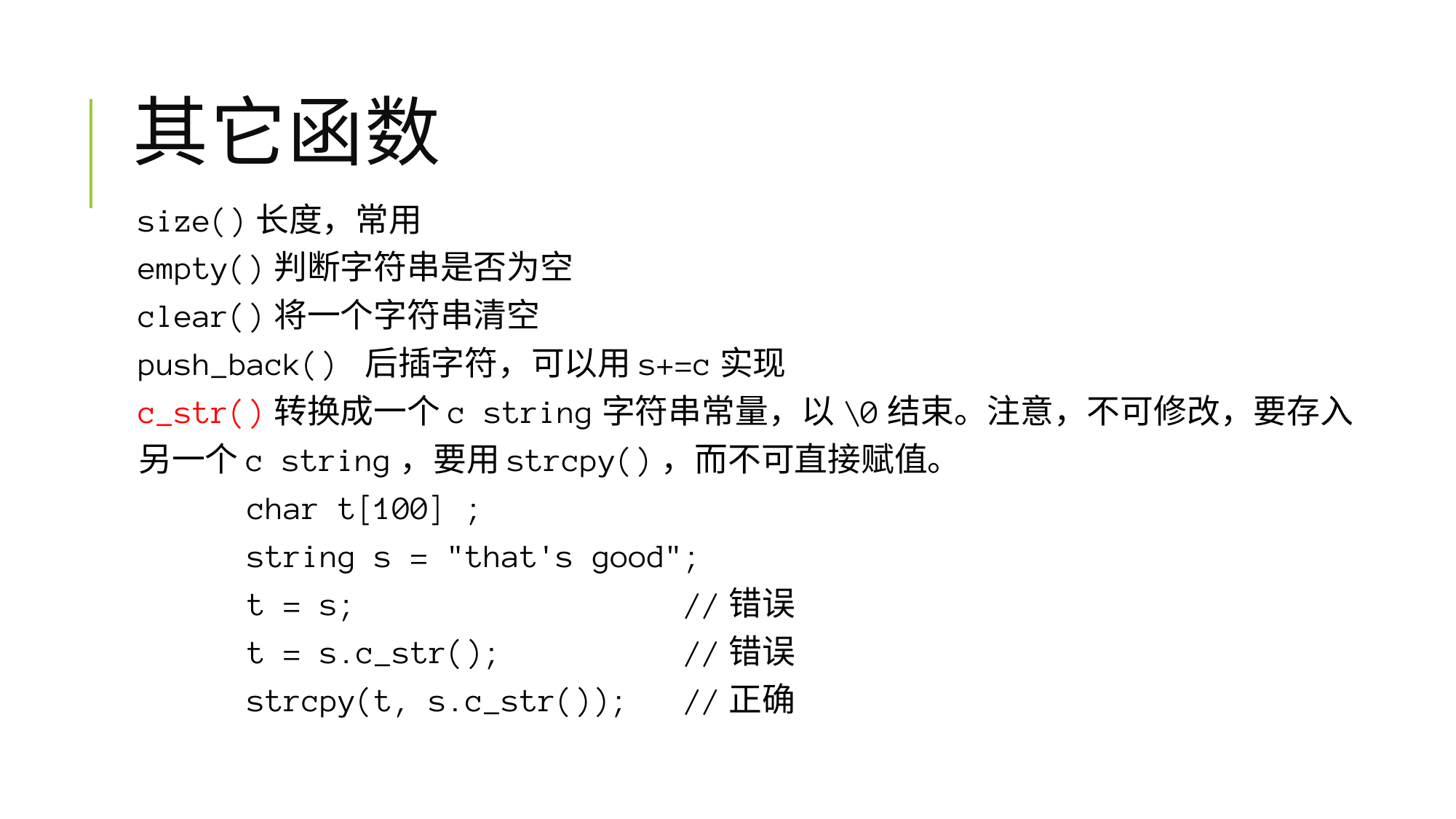

# 其它函数
size()长度，常用
empty()判断字符串是否为空
clear()将一个字符串清空
push_back() 后插字符，可以用s+=c实现
c_str()转换成一个c string字符串常量，以\0结束。注意，不可修改，要存入另一个c string，要用strcpy()，而不可直接赋值。
	char t[100] ;
	string s = "that's good";
	t = s;			//错误
	t = s.c_str();		//错误
	strcpy(t, s.c_str());	//正确